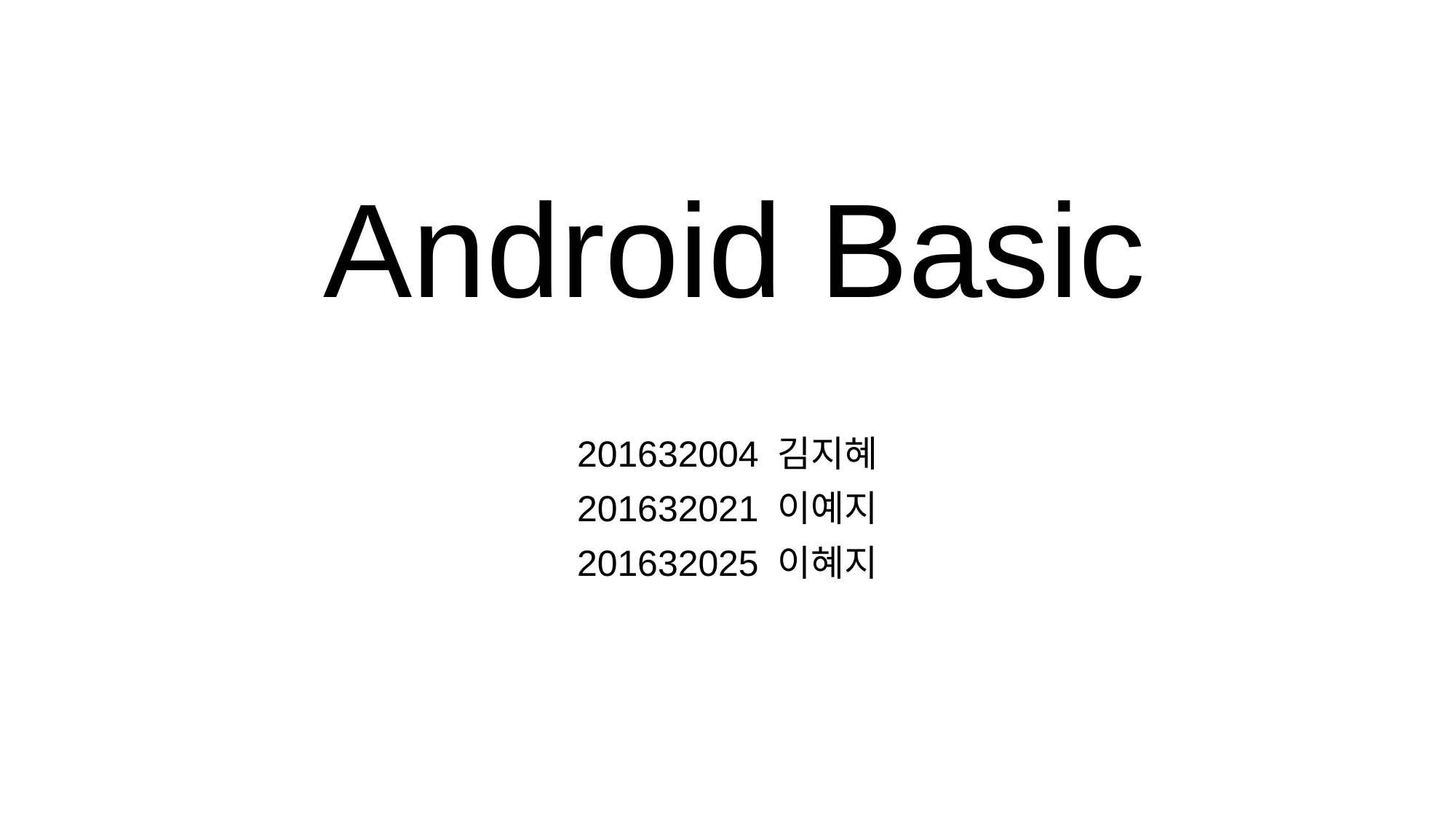

# Android Basic
201632004 김지혜
201632021 이예지
201632025 이혜지